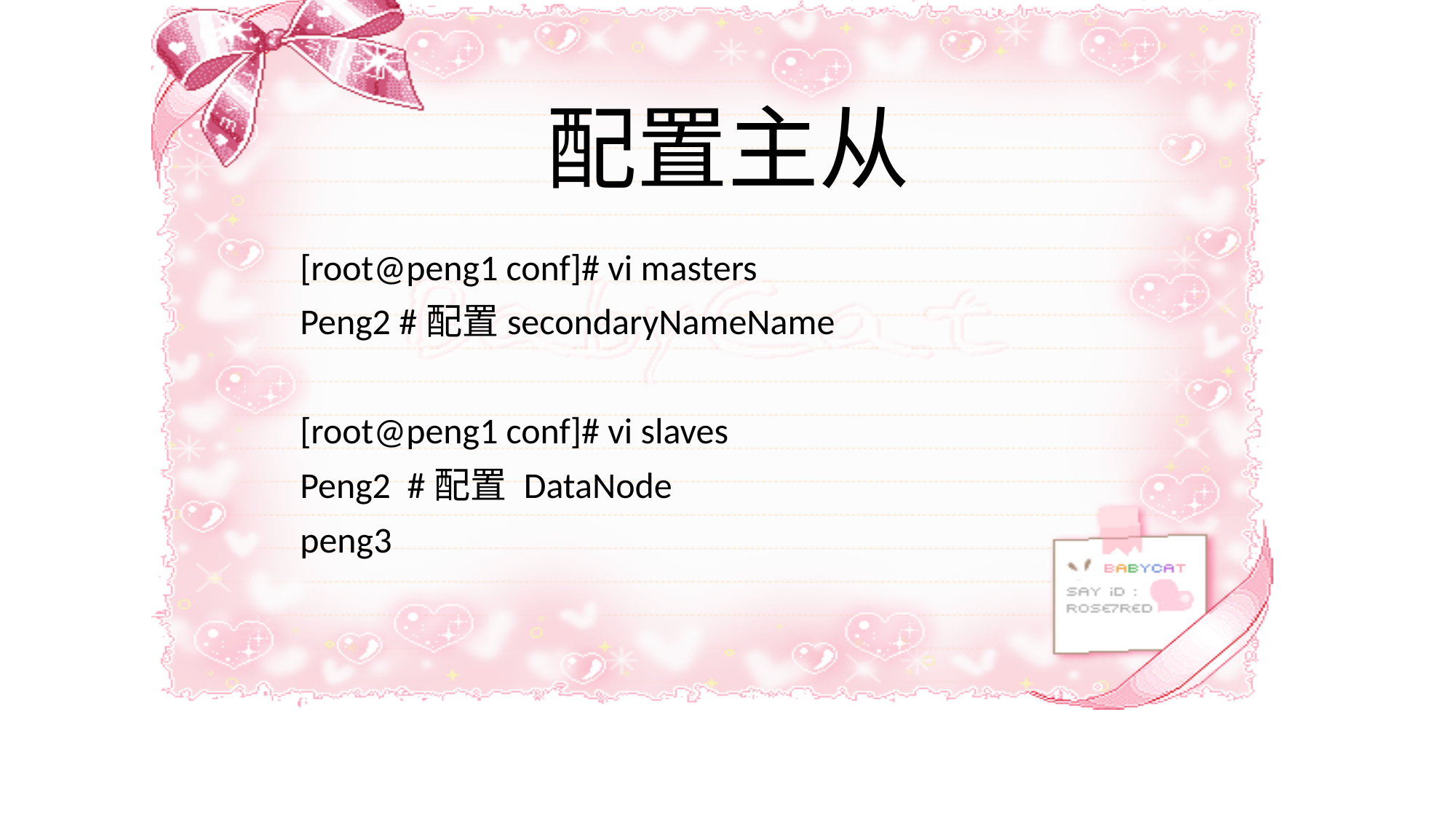

# 配置主从
[root@peng1 conf]# vi masters
Peng2 #配置secondaryNameName

[root@peng1 conf]# vi slaves
Peng2  #配置 DataNode
peng3